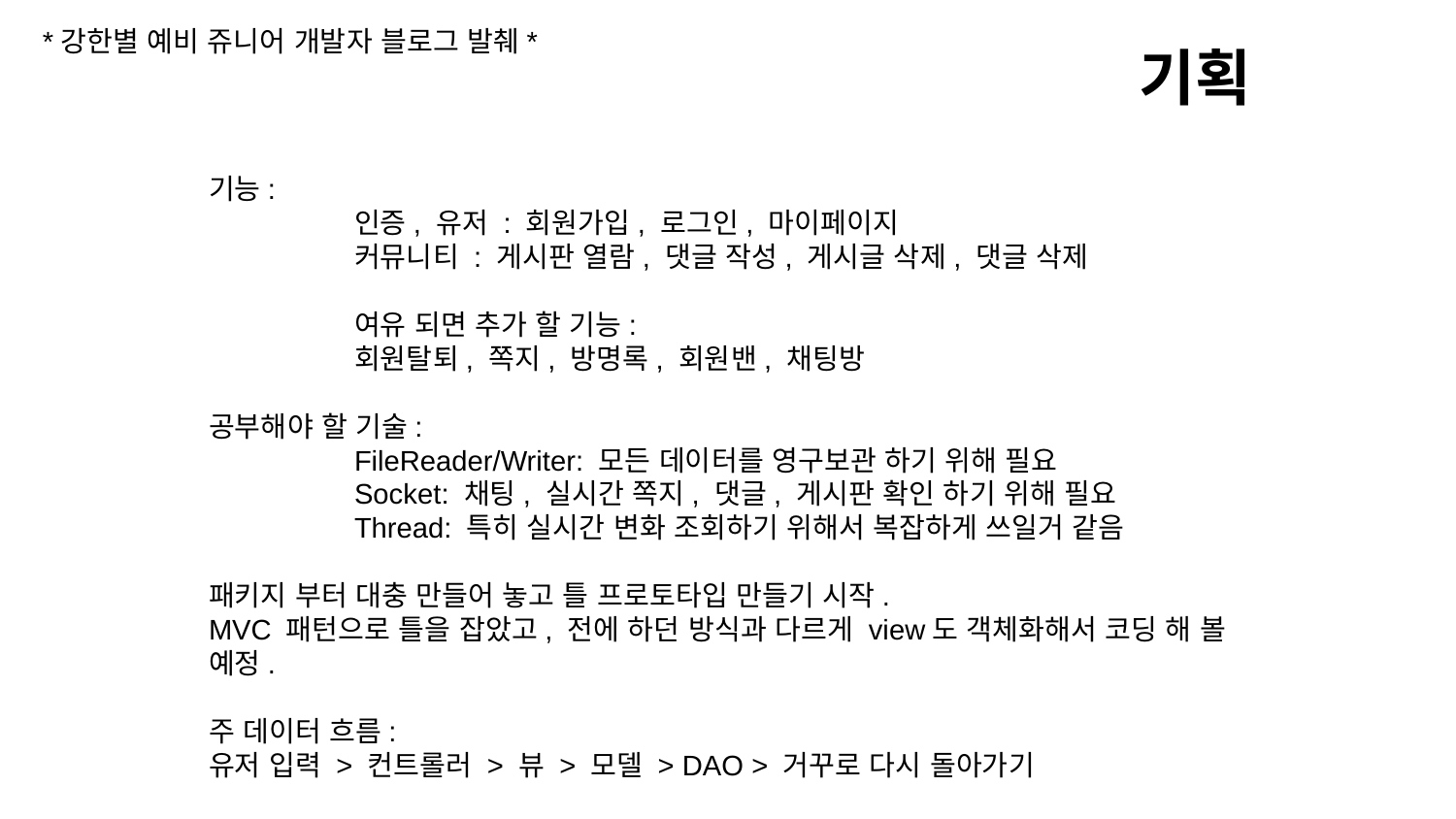

*강한별 예비 쥬니어 개발자 블로그 발췌*
# 기획
기능:
	인증, 유저 : 회원가입, 로그인, 마이페이지
	커뮤니티 : 게시판 열람, 댓글 작성, 게시글 삭제, 댓글 삭제

	여유 되면 추가 할 기능:
	회원탈퇴, 쪽지, 방명록, 회원밴, 채팅방

공부해야 할 기술:
	FileReader/Writer: 모든 데이터를 영구보관 하기 위해 필요
	Socket: 채팅, 실시간 쪽지, 댓글, 게시판 확인 하기 위해 필요
	Thread: 특히 실시간 변화 조회하기 위해서 복잡하게 쓰일거 같음

패키지 부터 대충 만들어 놓고 틀 프로토타입 만들기 시작.
MVC 패턴으로 틀을 잡았고, 전에 하던 방식과 다르게 view도 객체화해서 코딩 해 볼 예정.

주 데이터 흐름:
유저 입력 > 컨트롤러 > 뷰 > 모델 > DAO > 거꾸로 다시 돌아가기